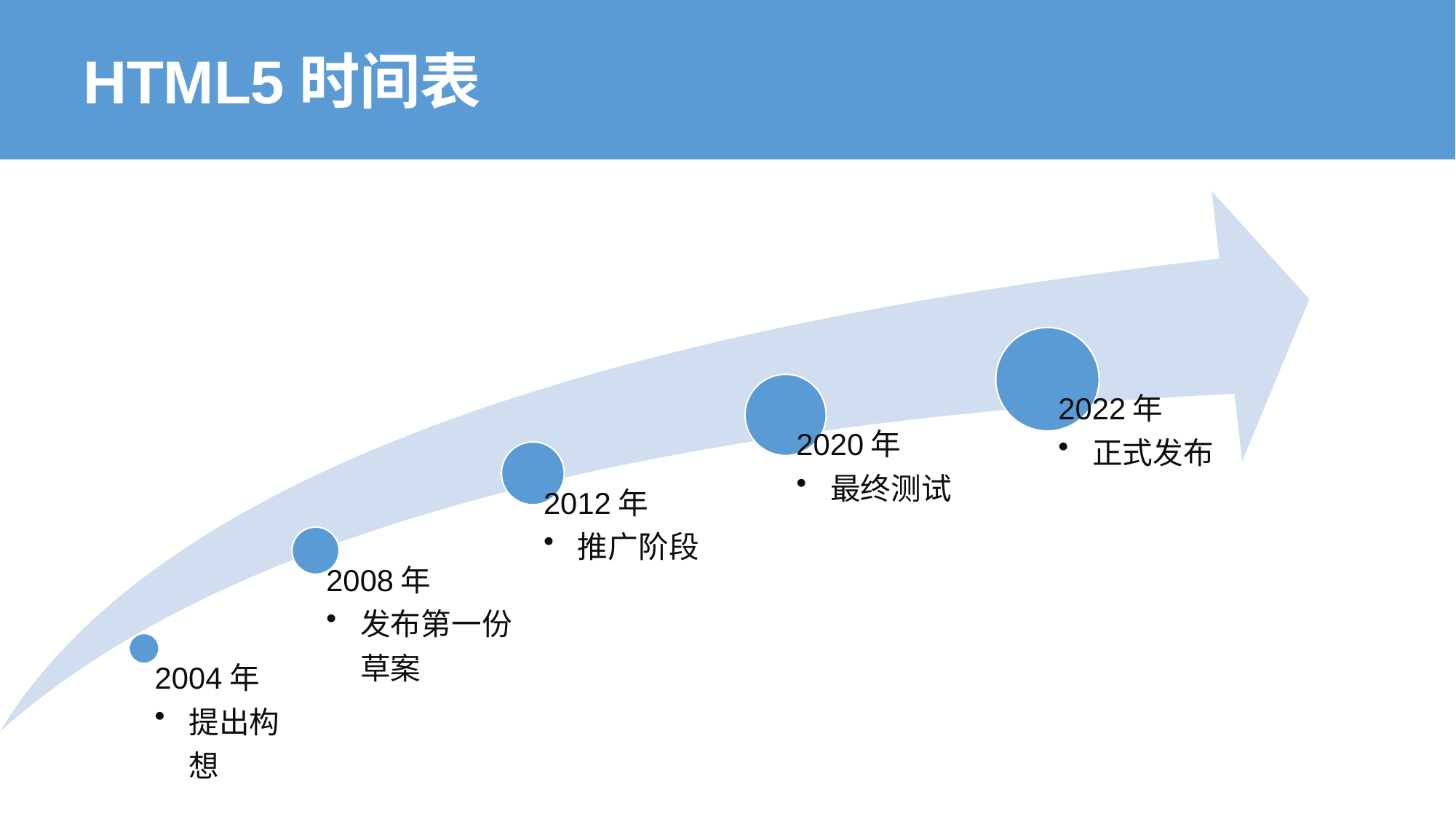

# HTML5时间表
2004年
2008年
2012年
提出构想
发布第一份草案
推广阶段
2020年
最终测试
2022年
正式发布